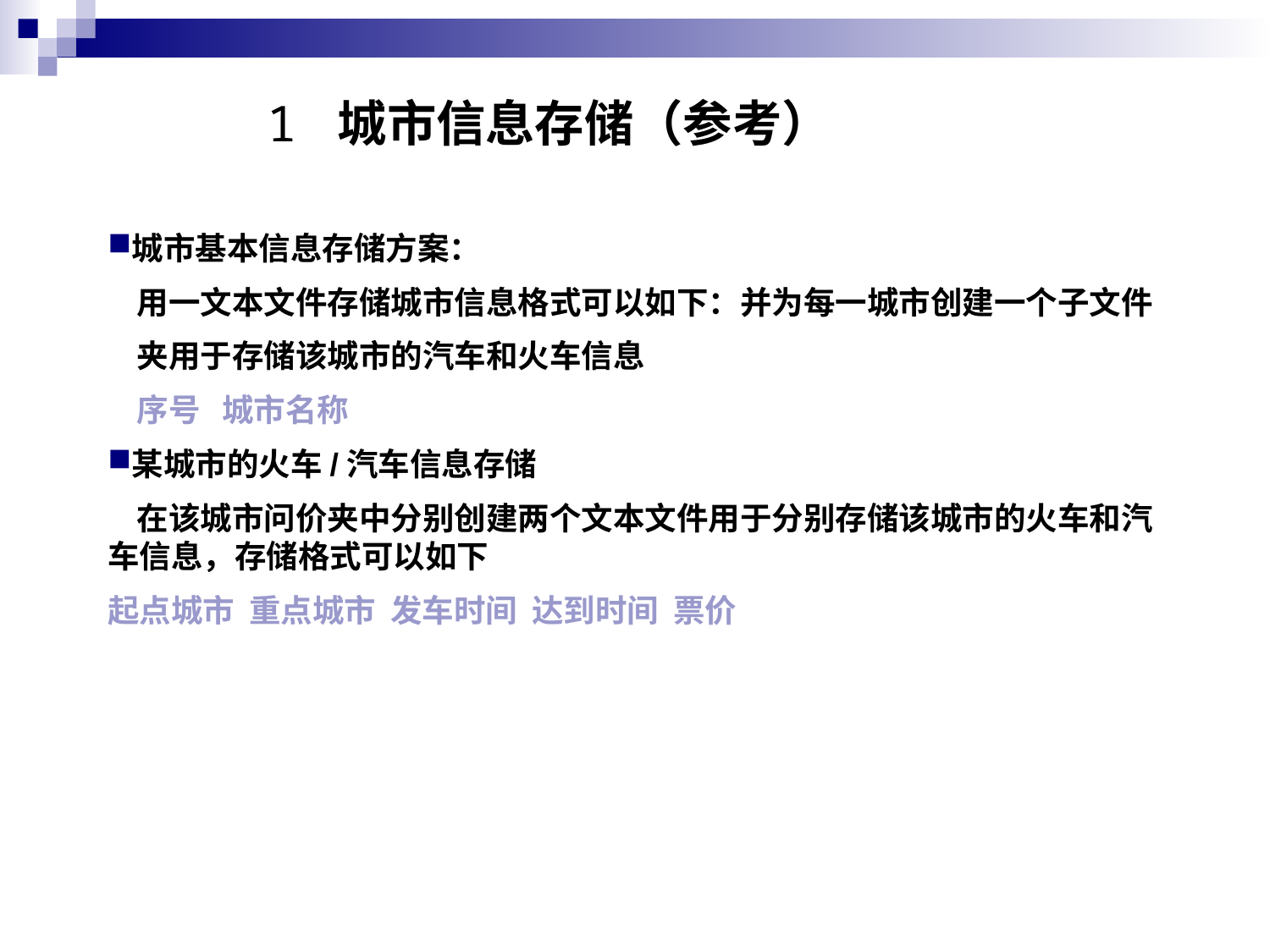

# 1 城市信息存储（参考）
城市基本信息存储方案：
   用一文本文件存储城市信息格式可以如下：并为每一城市创建一个子文件
   夹用于存储该城市的汽车和火车信息
   序号   城市名称
某城市的火车/汽车信息存储
   在该城市问价夹中分别创建两个文本文件用于分别存储该城市的火车和汽车信息，存储格式可以如下
起点城市  重点城市  发车时间  达到时间  票价